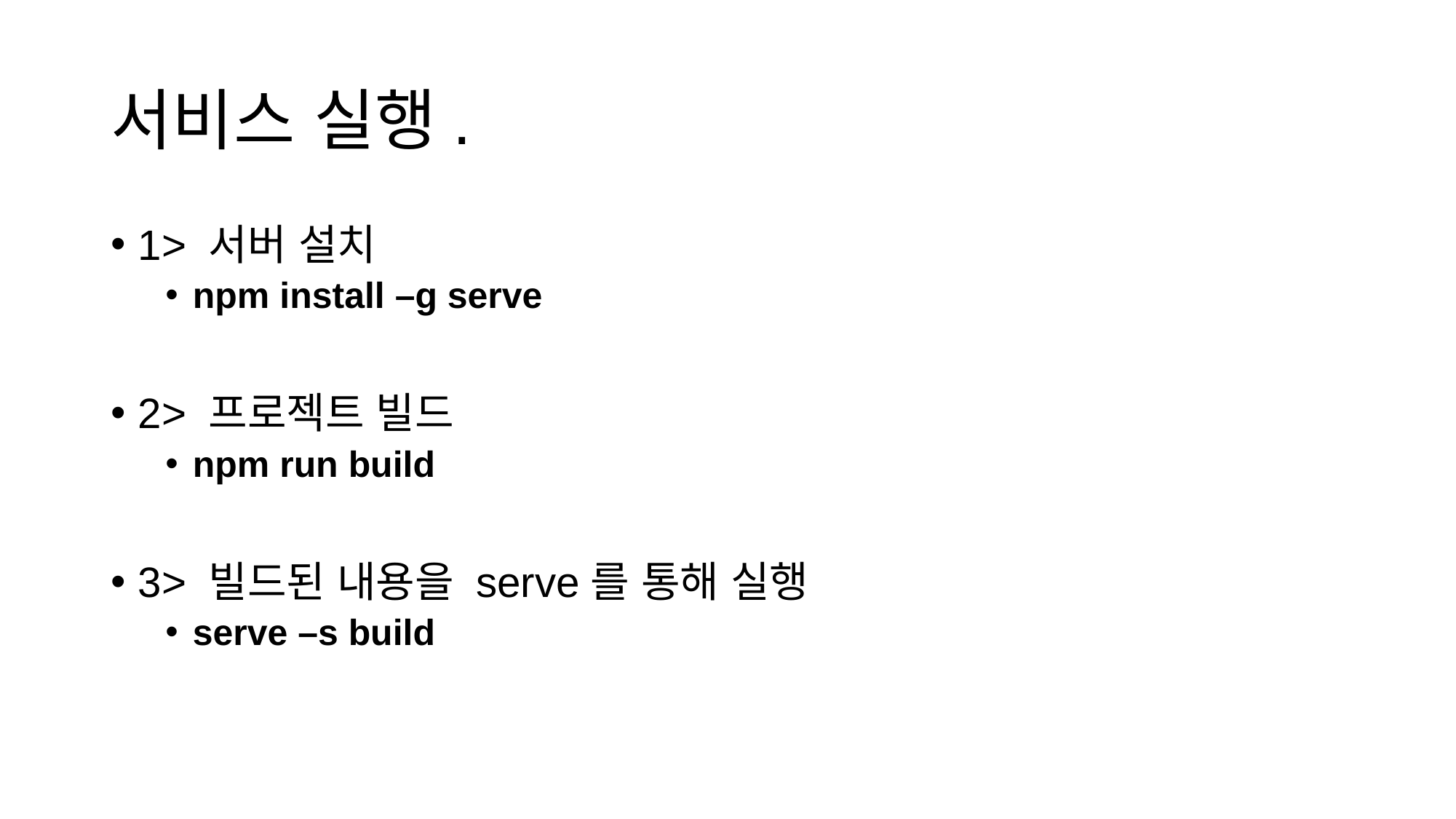

# 서비스 실행.
1> 서버 설치
npm install –g serve

2> 프로젝트 빌드
npm run build

3> 빌드된 내용을 serve를 통해 실행
serve –s build